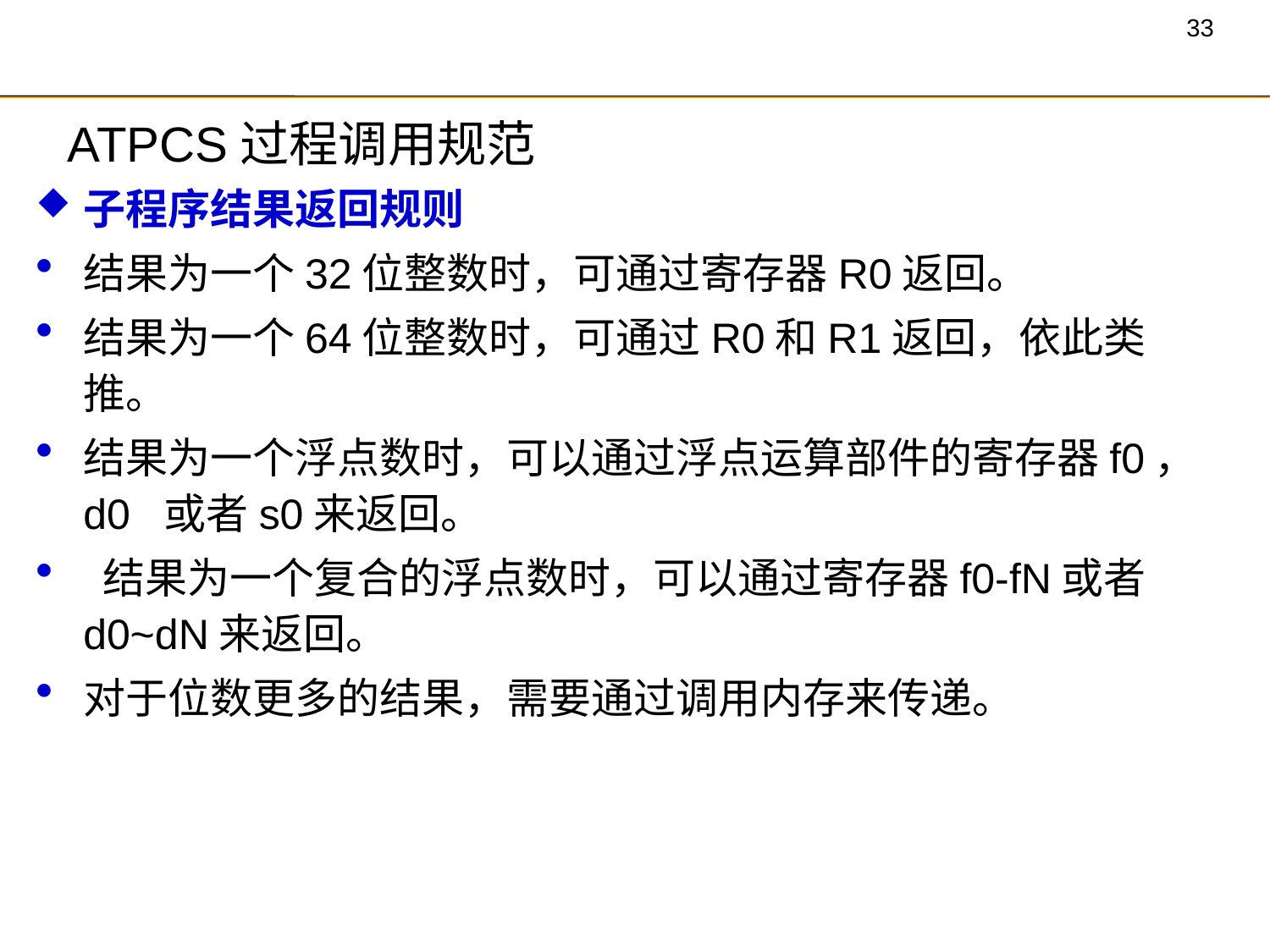

# ATPCS过程调用规范
子程序结果返回规则
结果为一个32位整数时，可通过寄存器R0返回。
结果为一个64位整数时，可通过R0和R1返回，依此类推。
结果为一个浮点数时，可以通过浮点运算部件的寄存器f0，d0  或者s0来返回。
 结果为一个复合的浮点数时，可以通过寄存器f0-fN或者d0~dN来返回。
对于位数更多的结果，需要通过调用内存来传递。